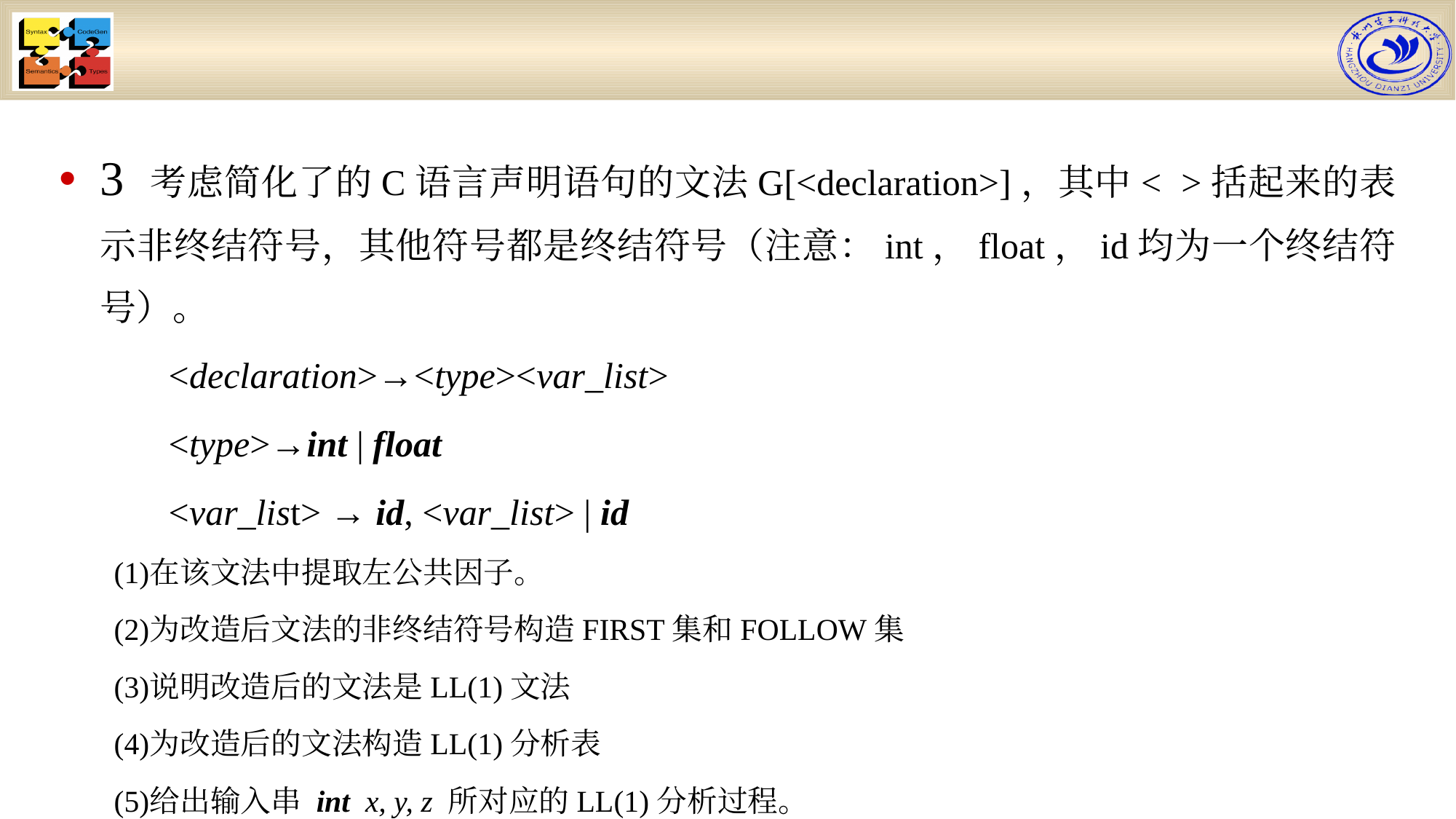

3 考虑简化了的C语言声明语句的文法G[<declaration>]，其中<  >括起来的表示非终结符号，其他符号都是终结符号（注意：int，float，id均为一个终结符号）。
	<declaration>→<type><var_list>
	<type>→int | float
	<var_list> → id, <var_list> | id
在该文法中提取左公共因子。
为改造后文法的非终结符号构造FIRST集和FOLLOW集
说明改造后的文法是LL(1)文法
为改造后的文法构造LL(1)分析表
给出输入串 int  x, y, z 所对应的LL(1)分析过程。